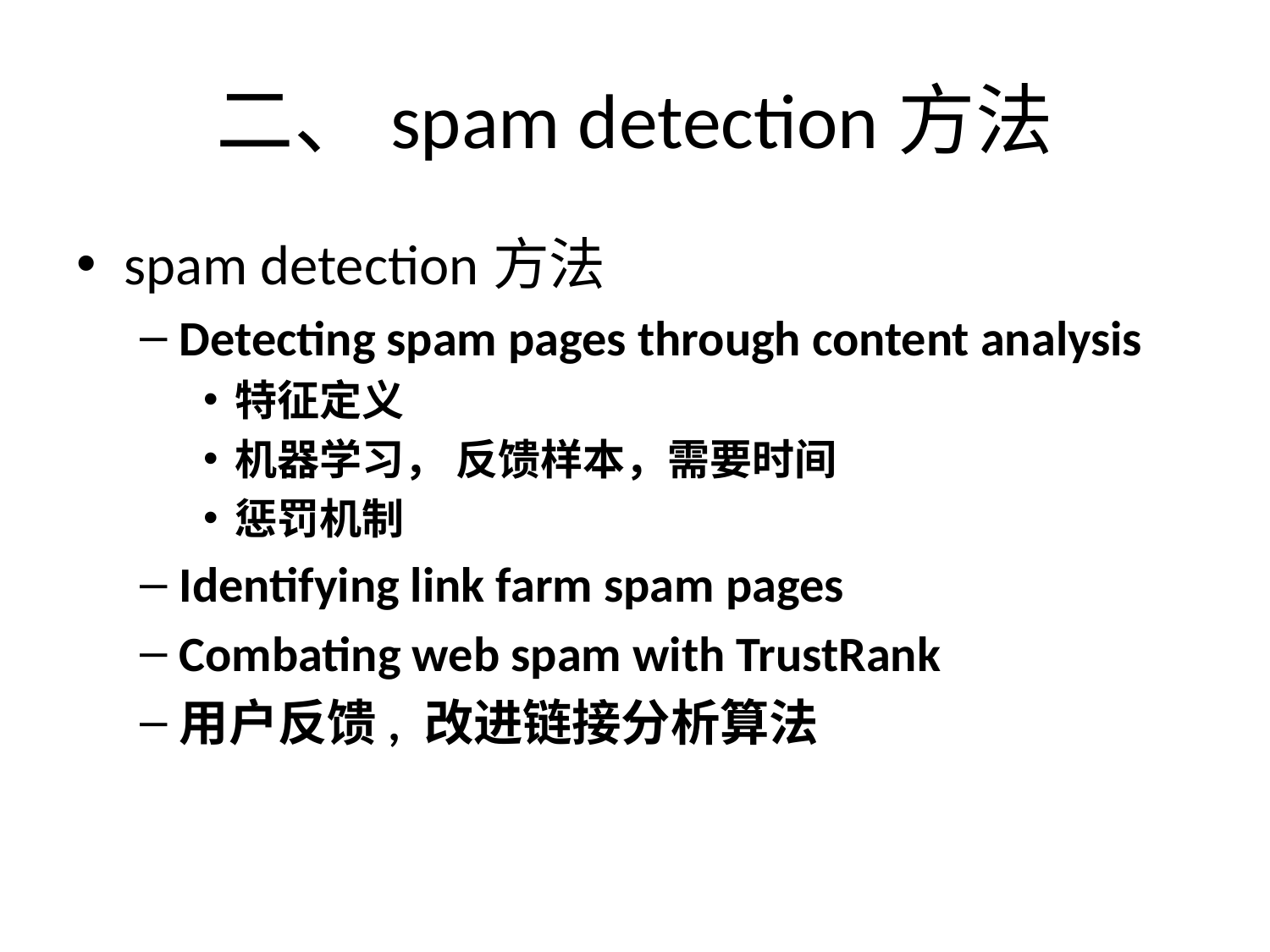

# 二、spam detection方法
spam detection方法
Detecting spam pages through content analysis
特征定义
机器学习， 反馈样本，需要时间
惩罚机制
Identifying link farm spam pages
Combating web spam with TrustRank
用户反馈, 改进链接分析算法